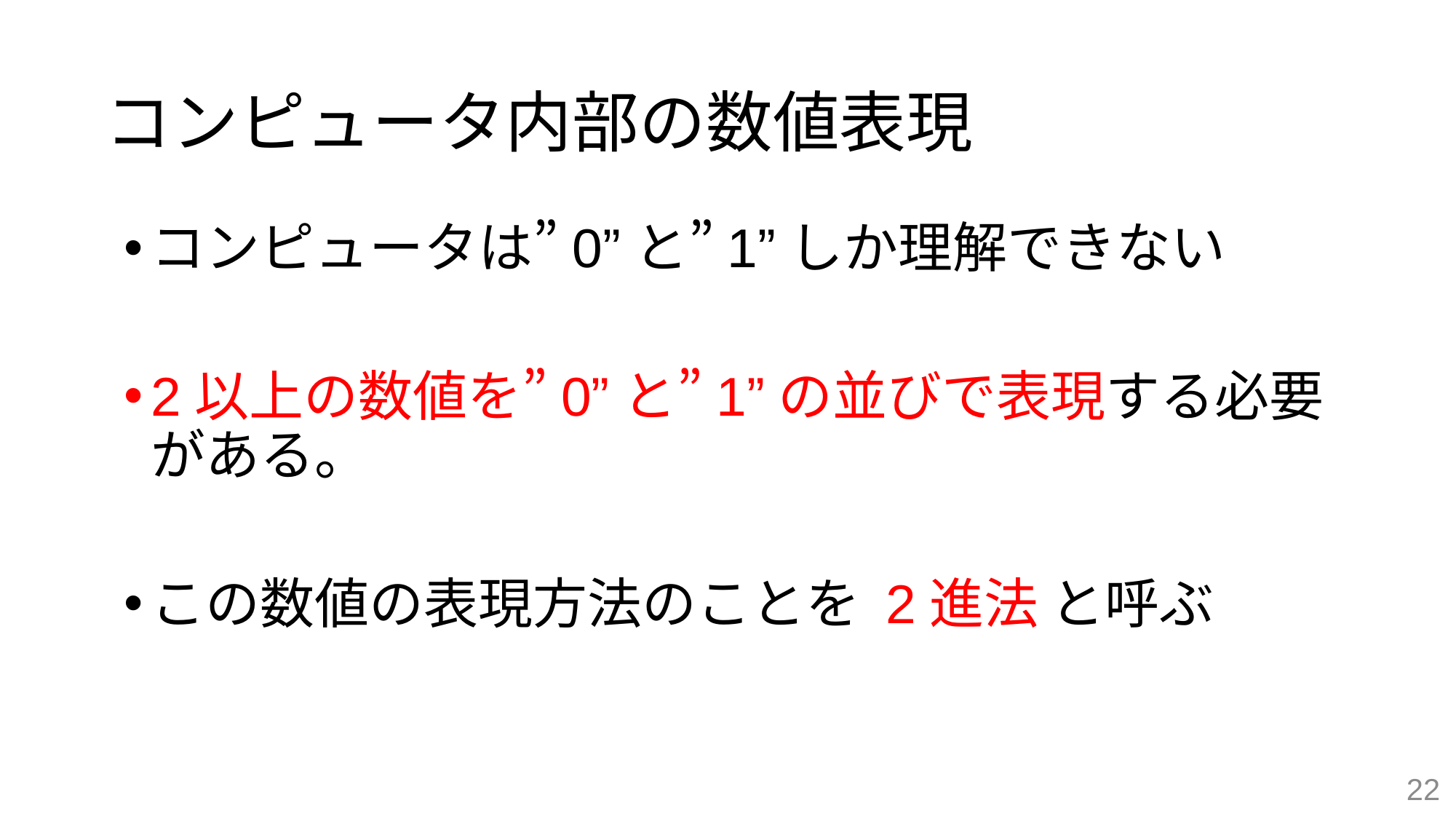

# コンピュータ内部の数値表現
コンピュータは”0”と”1”しか理解できない

2以上の数値を”0”と”1”の並びで表現する必要がある。

この数値の表現方法のことを 2進法 と呼ぶ

22